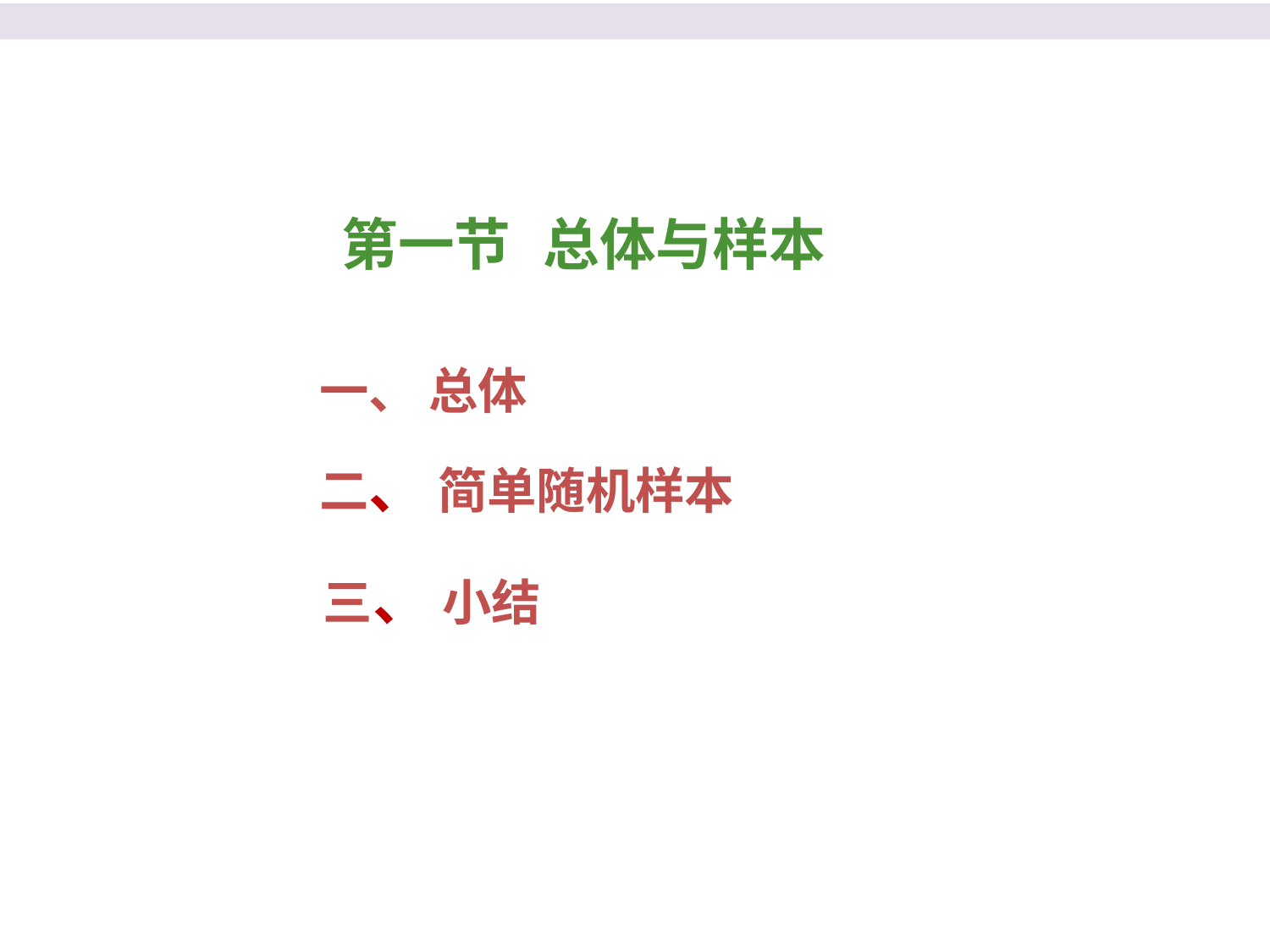

第一节  总体与样本
一、 总体
二、 简单随机样本
三、 小结